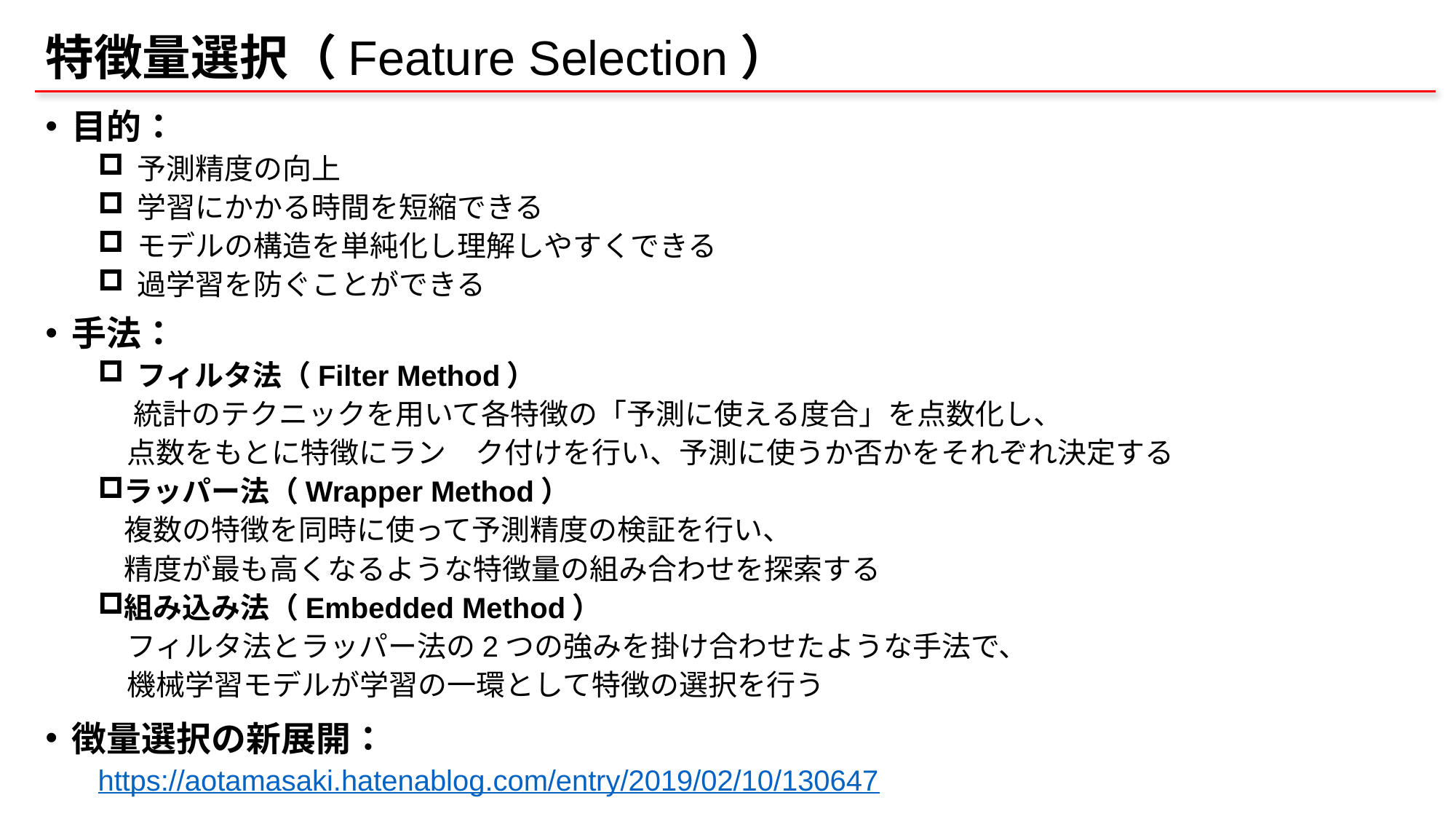

# 特徴量選択（Feature Selection）
目的：
 予測精度の向上
 学習にかかる時間を短縮できる
 モデルの構造を単純化し理解しやすくできる
 過学習を防ぐことができる
手法：
 フィルタ法（Filter Method）
　 統計のテクニックを用いて各特徴の「予測に使える度合」を点数化し、
　点数をもとに特徴にラン　ク付けを行い、予測に使うか否かをそれぞれ決定する
ラッパー法（Wrapper Method）
   複数の特徴を同時に使って予測精度の検証を行い、
   精度が最も高くなるような特徴量の組み合わせを探索する
組み込み法（Embedded Method）
　フィルタ法とラッパー法の2つの強みを掛け合わせたような手法で、
　機械学習モデルが学習の一環として特徴の選択を行う
徴量選択の新展開：
https://aotamasaki.hatenablog.com/entry/2019/02/10/130647